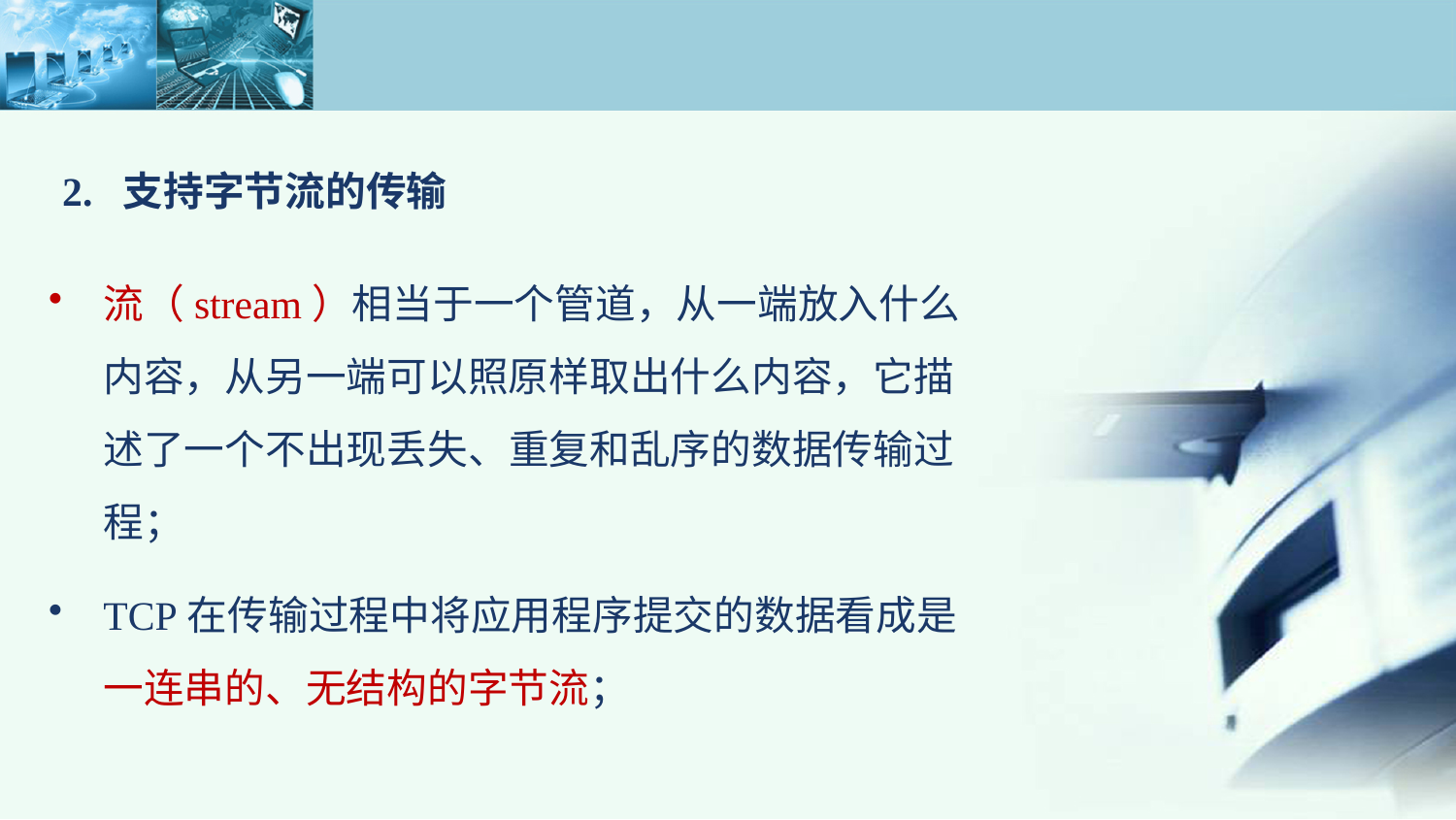

2.  支持字节流的传输
流（stream）相当于一个管道，从一端放入什么内容，从另一端可以照原样取出什么内容，它描述了一个不出现丢失、重复和乱序的数据传输过程；
TCP在传输过程中将应用程序提交的数据看成是一连串的、无结构的字节流；